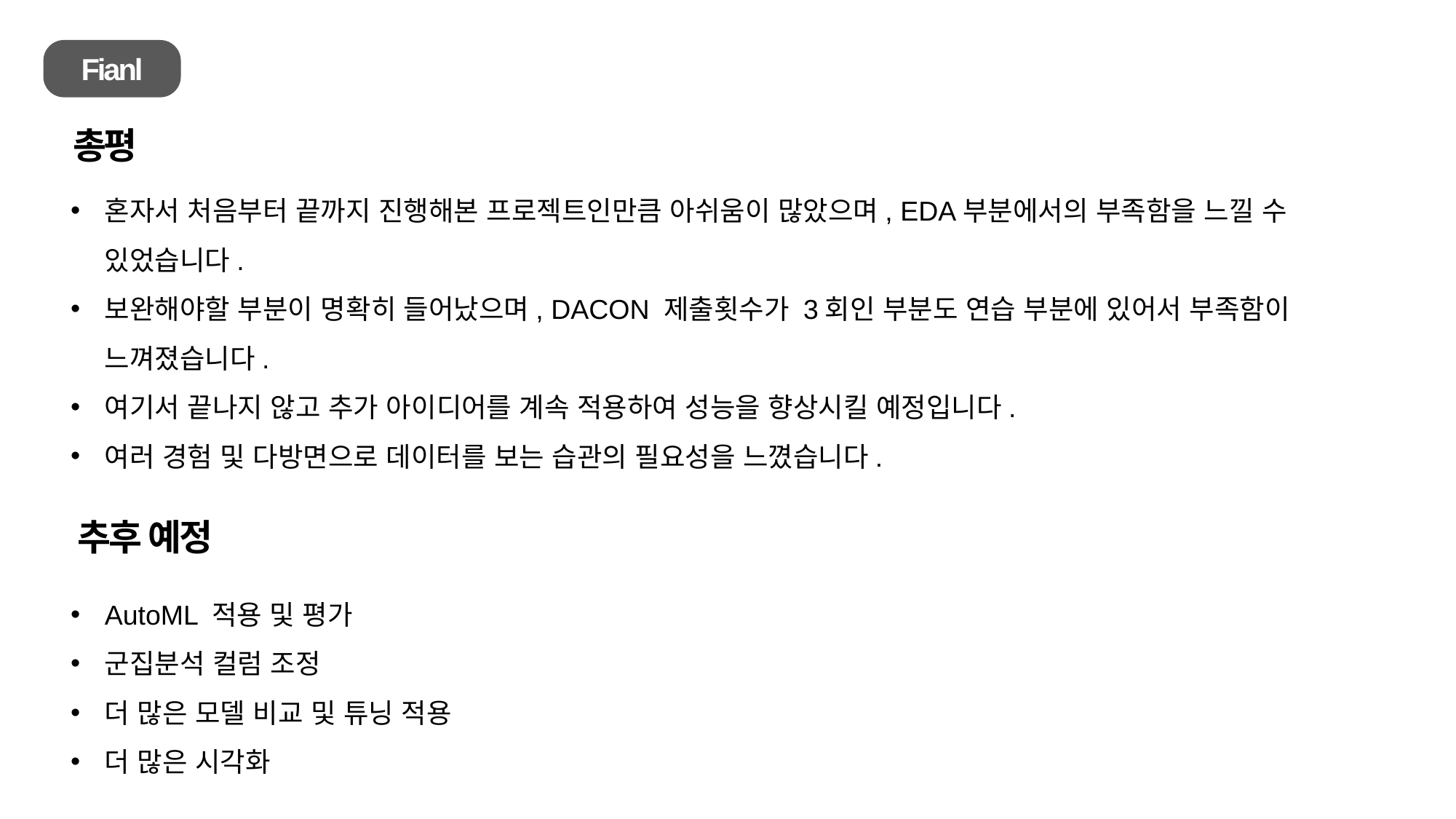

Fianl
Insight
총평
혼자서 처음부터 끝까지 진행해본 프로젝트인만큼 아쉬움이 많았으며, EDA부분에서의 부족함을 느낄 수 있었습니다.
보완해야할 부분이 명확히 들어났으며, DACON 제출횟수가 3회인 부분도 연습 부분에 있어서 부족함이 느껴졌습니다.
여기서 끝나지 않고 추가 아이디어를 계속 적용하여 성능을 향상시킬 예정입니다.
여러 경험 및 다방면으로 데이터를 보는 습관의 필요성을 느꼈습니다.
추후 예정
AutoML 적용 및 평가
군집분석 컬럼 조정
더 많은 모델 비교 및 튜닝 적용
더 많은 시각화